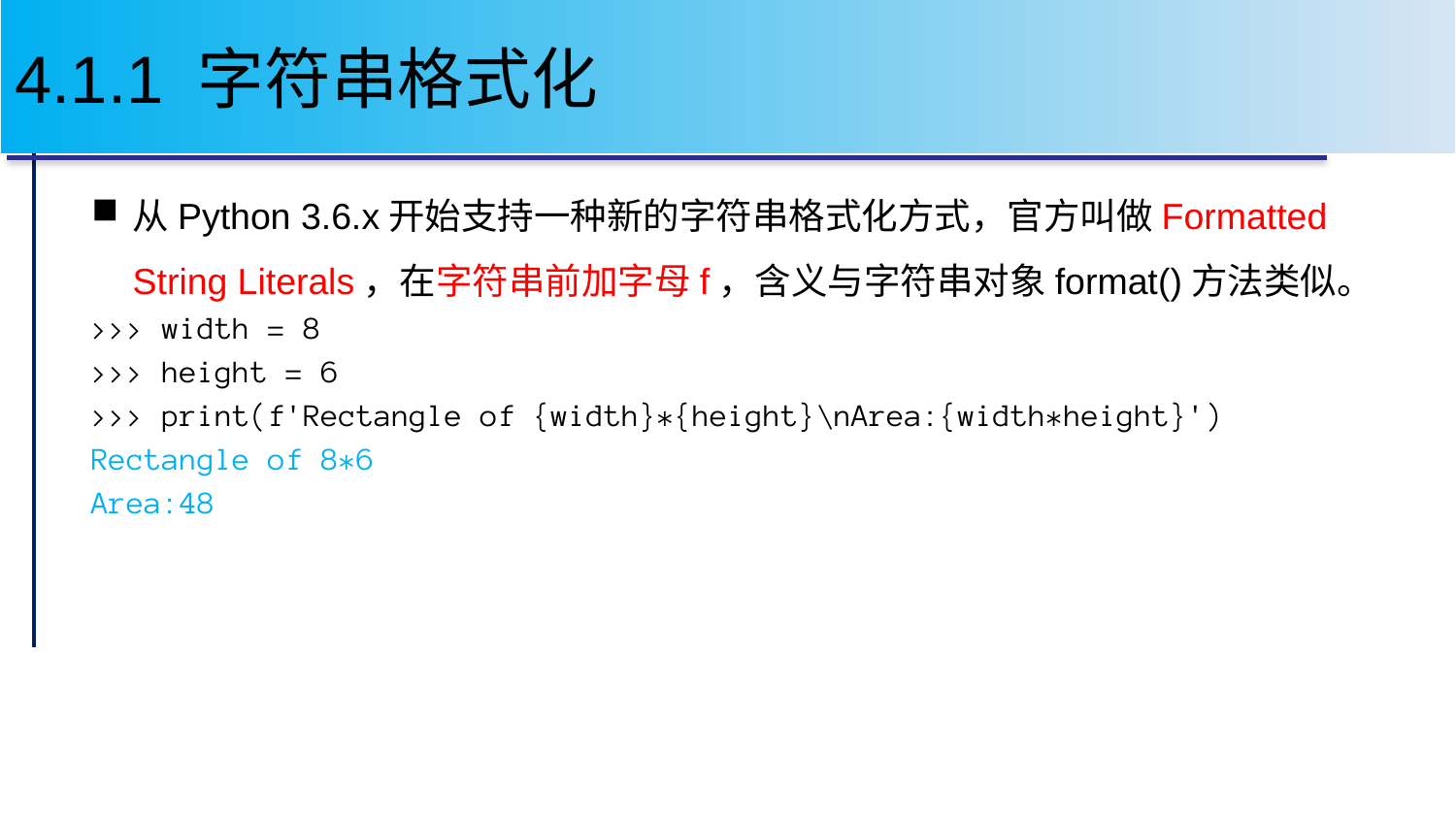

# 4.1.1 字符串格式化
从Python 3.6.x开始支持一种新的字符串格式化方式，官方叫做Formatted String Literals，在字符串前加字母f，含义与字符串对象format()方法类似。
>>> width = 8
>>> height = 6
>>> print(f'Rectangle of {width}*{height}\nArea:{width*height}')
Rectangle of 8*6
Area:48
15